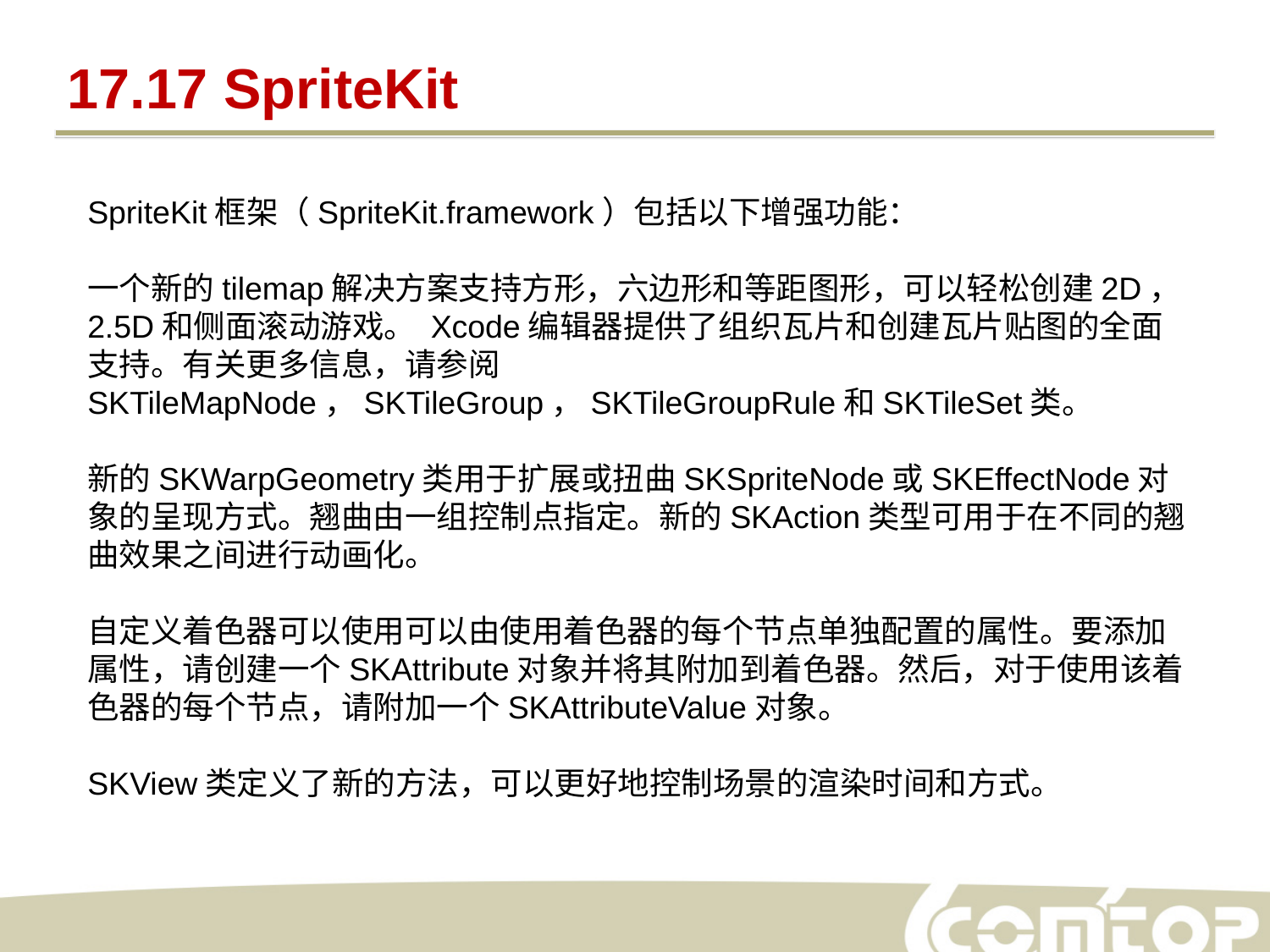

17.17 SpriteKit

SpriteKit框架（SpriteKit.framework）包括以下增强功能：

一个新的tilemap解决方案支持方形，六边形和等距图形，可以轻松创建2D，2.5D和侧面滚动游戏。 Xcode编辑器提供了组织瓦片和创建瓦片贴图的全面支持。有关更多信息，请参阅SKTileMapNode，SKTileGroup，SKTileGroupRule和SKTileSet类。

新的SKWarpGeometry类用于扩展或扭曲SKSpriteNode或SKEffectNode对象的呈现方式。翘曲由一组控制点指定。新的SKAction类型可用于在不同的翘曲效果之间进行动画化。

自定义着色器可以使用可以由使用着色器的每个节点单独配置的属性。要添加属性，请创建一个SKAttribute对象并将其附加到着色器。然后，对于使用该着色器的每个节点，请附加一个SKAttributeValue对象。

SKView类定义了新的方法，可以更好地控制场景的渲染时间和方式。